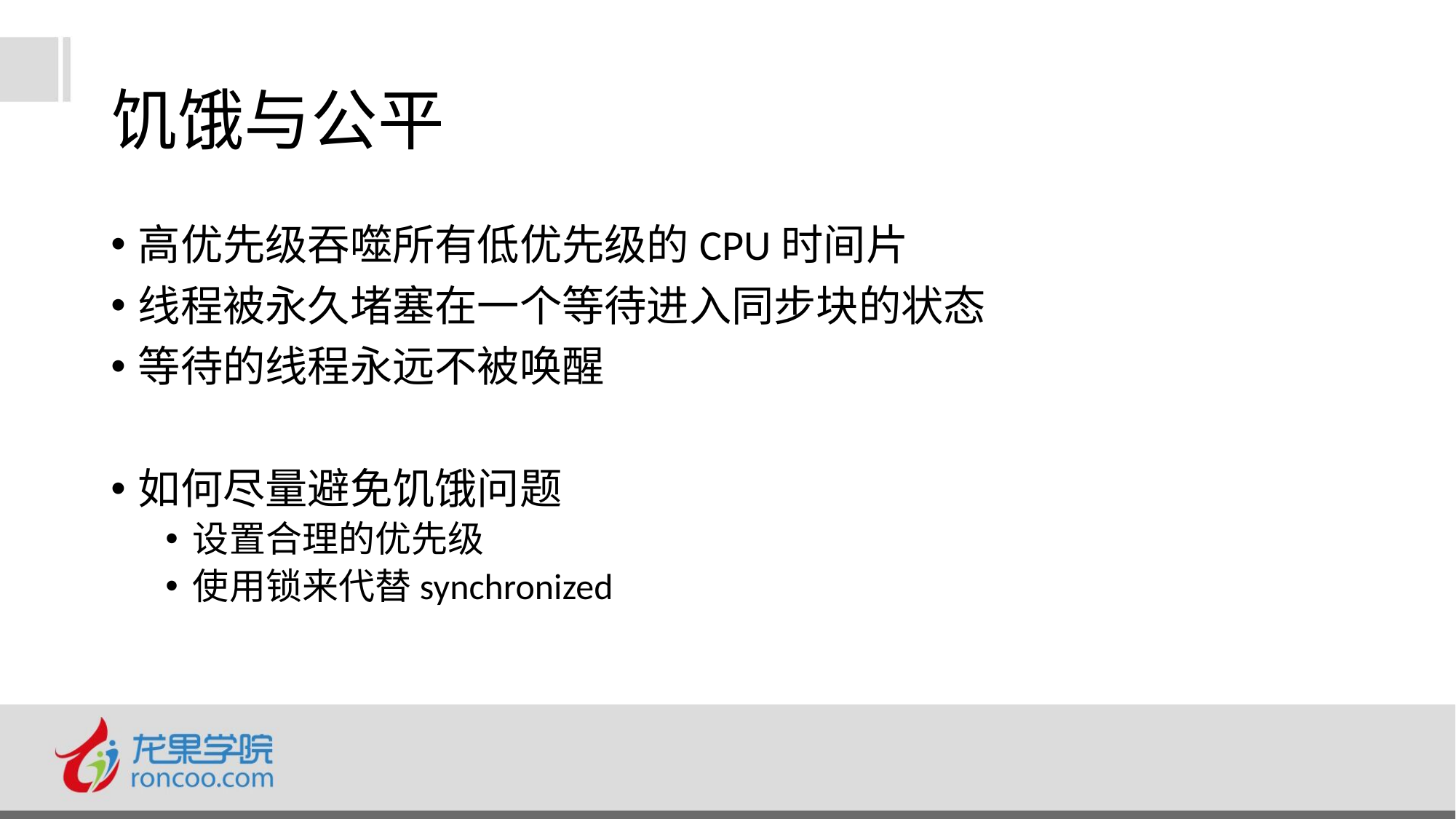

# 饥饿与公平
高优先级吞噬所有低优先级的CPU时间片
线程被永久堵塞在一个等待进入同步块的状态
等待的线程永远不被唤醒

如何尽量避免饥饿问题
设置合理的优先级
使用锁来代替synchronized